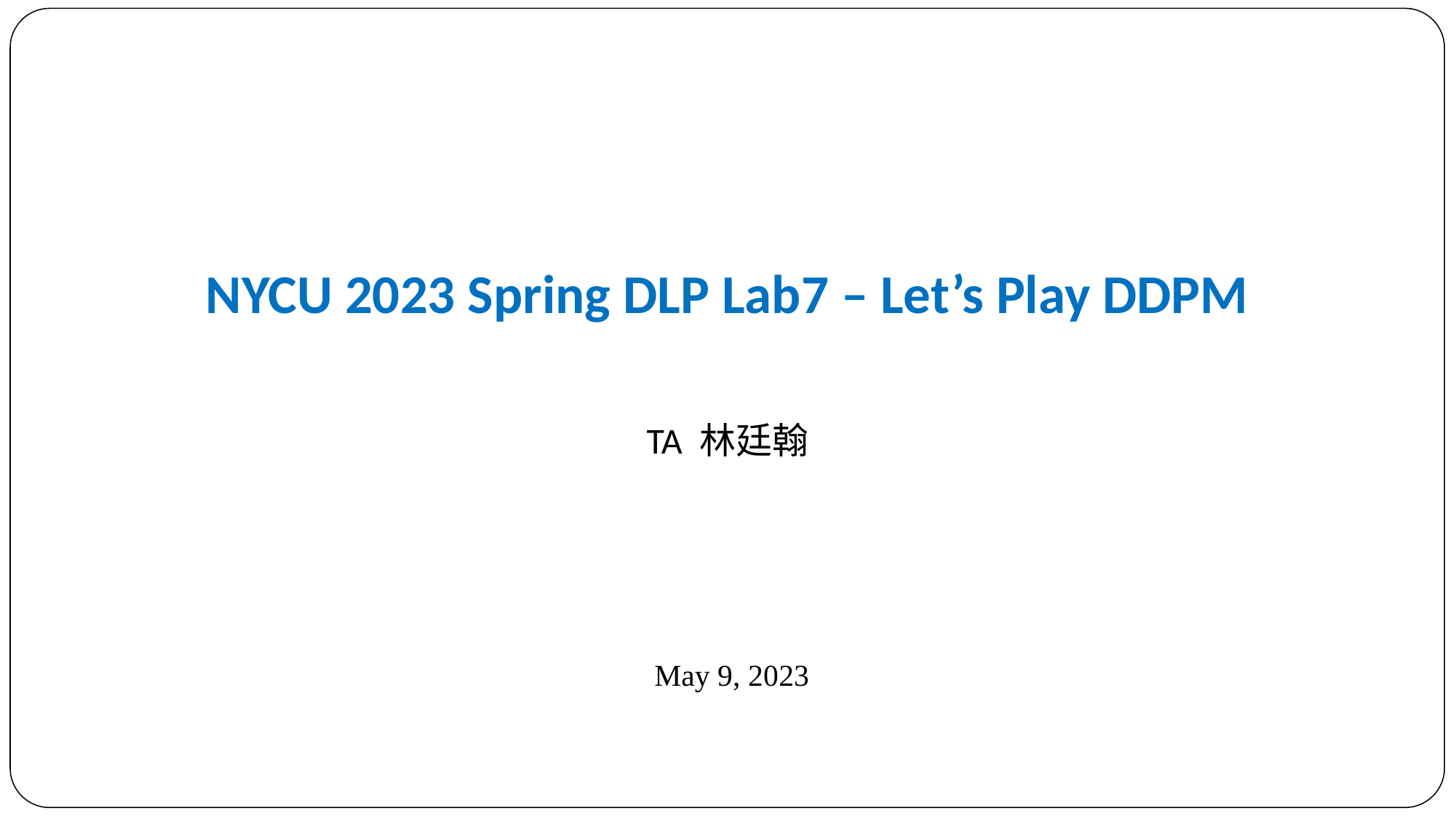

NYCU 2023 Spring DLP Lab7 – Let’s Play DDPM
TA 林廷翰
May 9, 2023